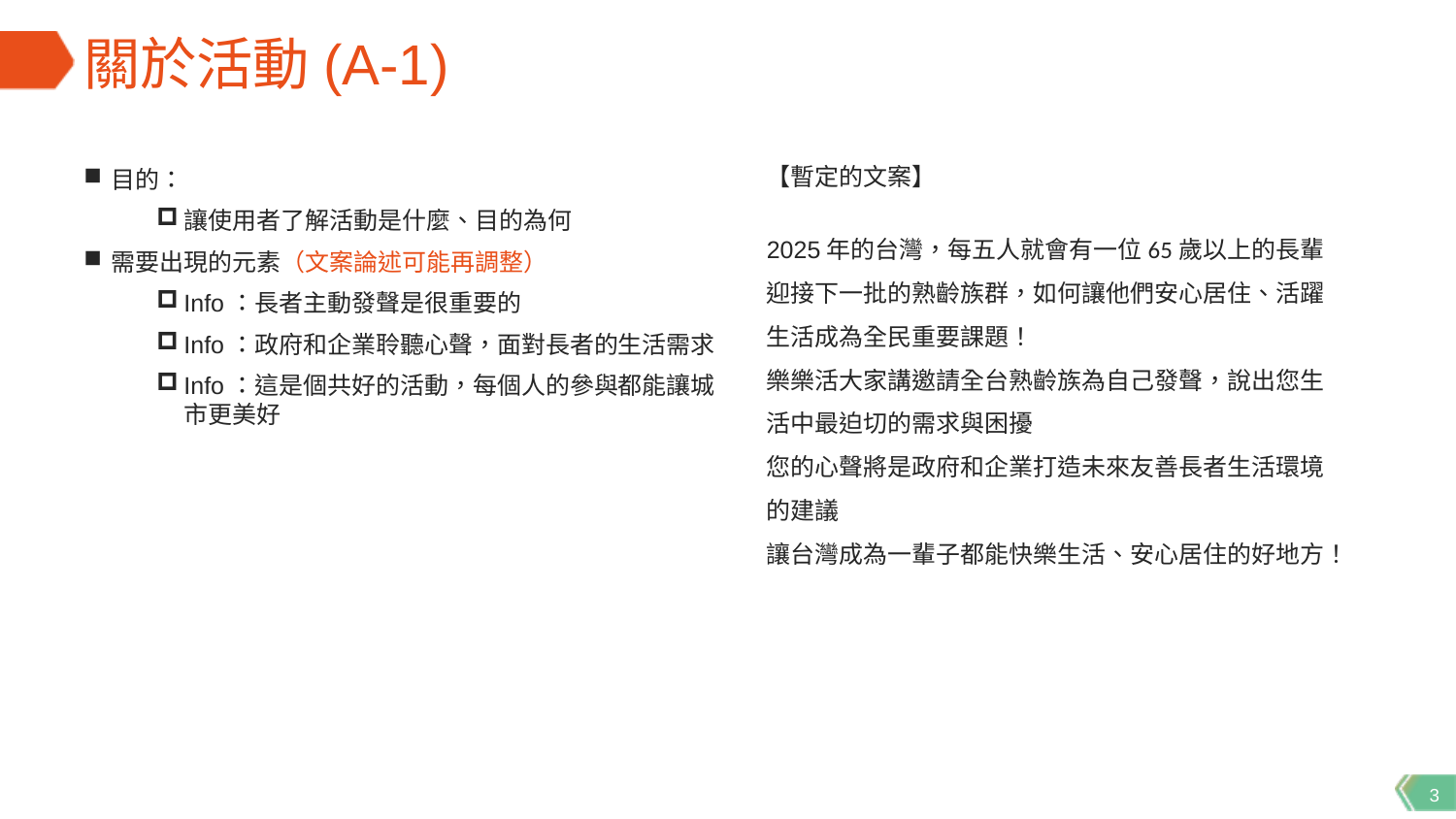

# 關於活動(A-1)
【暫定的文案】

2025年的台灣，每五人就會有一位65歲以上的長輩
迎接下一批的熟齡族群，如何讓他們安心居住、活躍生活成為全民重要課題！
樂樂活大家講邀請全台熟齡族為自己發聲，說出您生活中最迫切的需求與困擾
您的心聲將是政府和企業打造未來友善長者生活環境的建議
讓台灣成為一輩子都能快樂生活、安心居住的好地方！
目的：
讓使用者了解活動是什麼、目的為何
需要出現的元素（文案論述可能再調整）
Info：長者主動發聲是很重要的
Info：政府和企業聆聽心聲，面對長者的生活需求
Info：這是個共好的活動，每個人的參與都能讓城市更美好
3